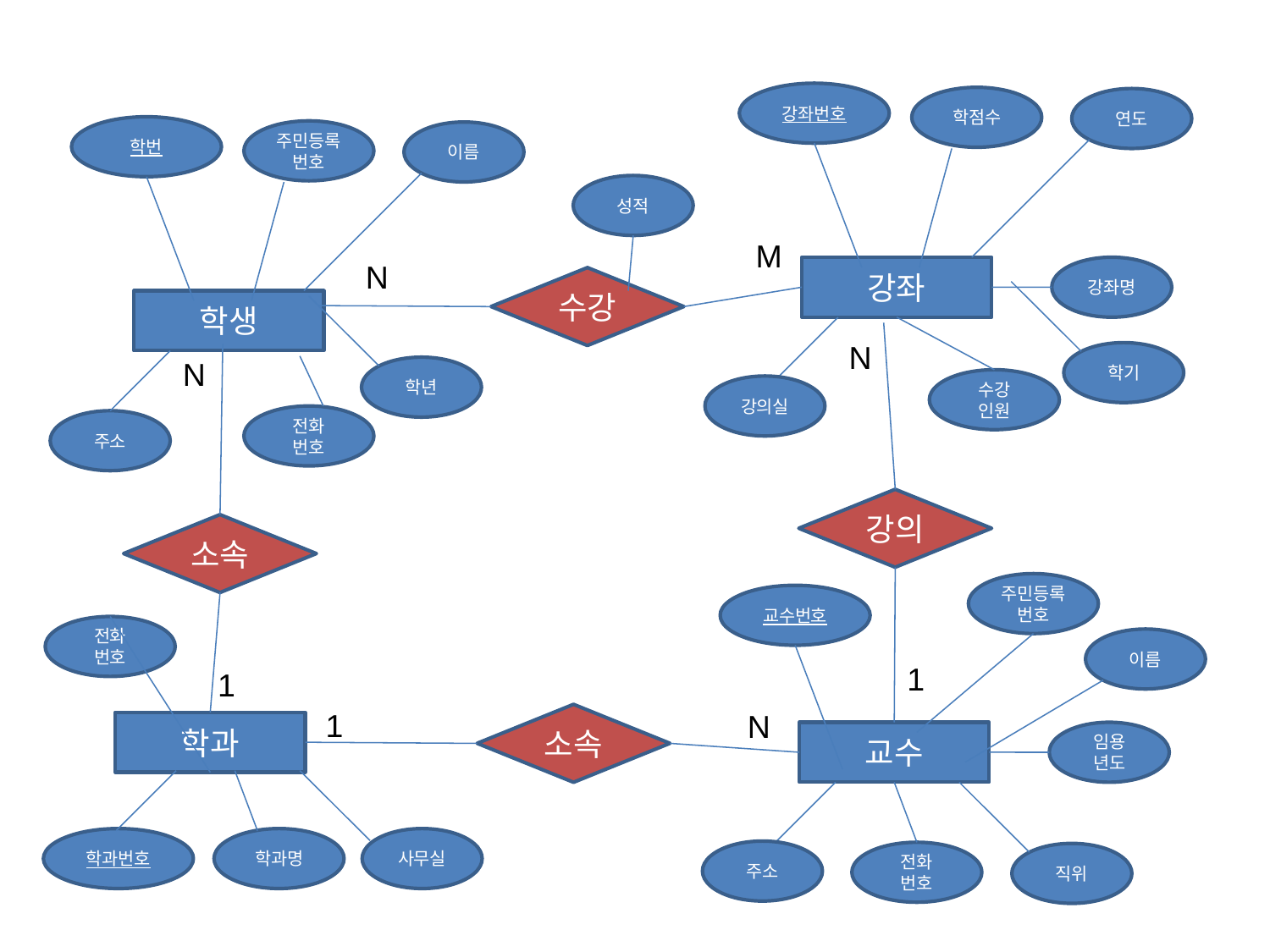

강좌번호
학점수
연도
학번
주민등록번호
이름
성적
M
N
강좌
강좌명
수강
학생
N
학기
N
학년
수강
인원
강의실
전화
번호
주소
강의
소속
주민등록번호
교수번호
전화
번호
이름
1
1
1
N
소속
학과
교수
임용
년도
학과번호
학과명
사무실
주소
전화
번호
직위